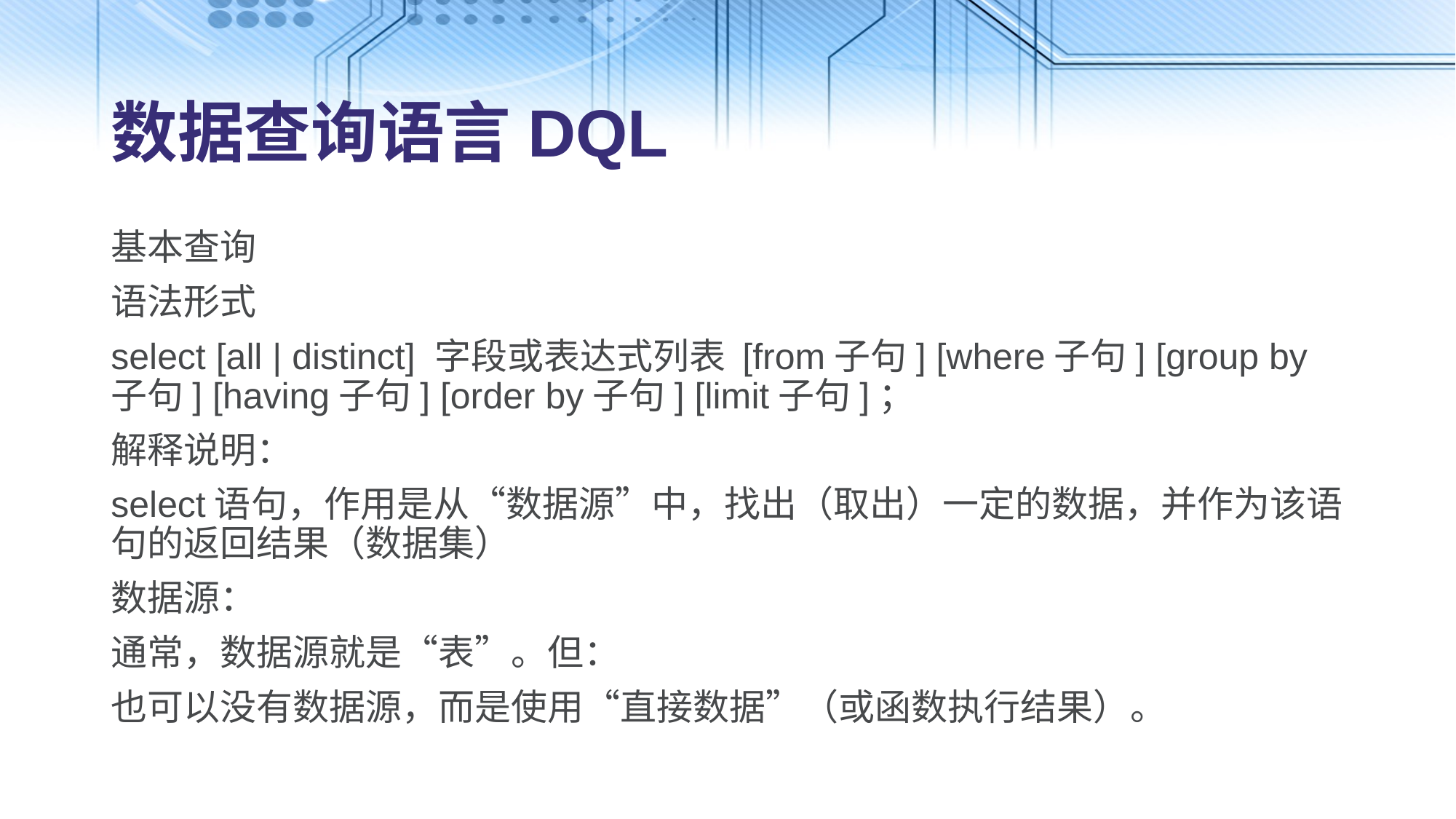

# 数据查询语言DQL
基本查询
语法形式
select [all | distinct] 字段或表达式列表 [from子句] [where子句] [group by子句] [having子句] [order by子句] [limit子句]；
解释说明：
select语句，作用是从“数据源”中，找出（取出）一定的数据，并作为该语句的返回结果（数据集）
数据源：
通常，数据源就是“表”。但：
也可以没有数据源，而是使用“直接数据”（或函数执行结果）。